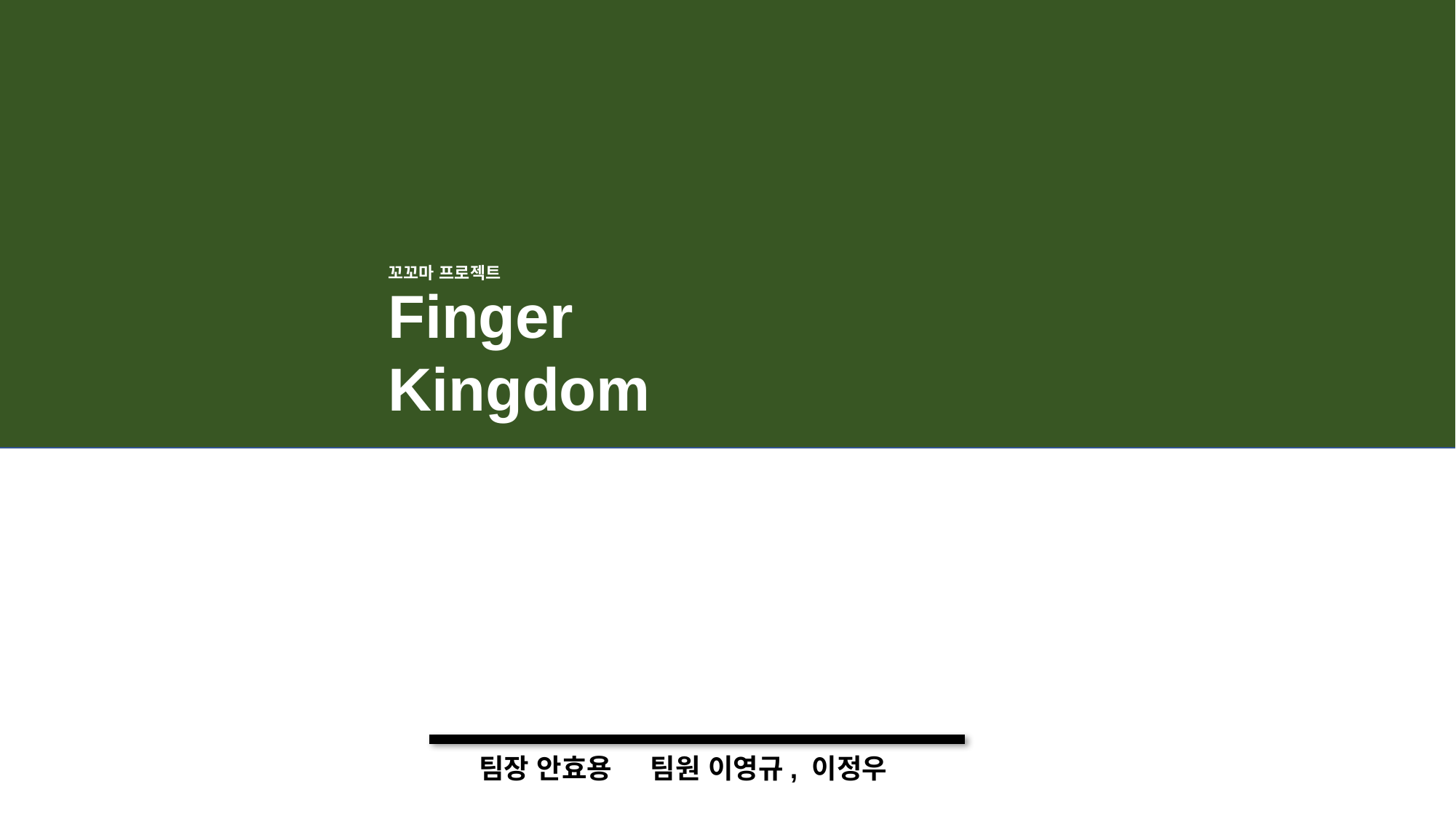

꼬꼬마 프로젝트
Finger
Kingdom
팀장 안효용     팀원 이영규, 이정우